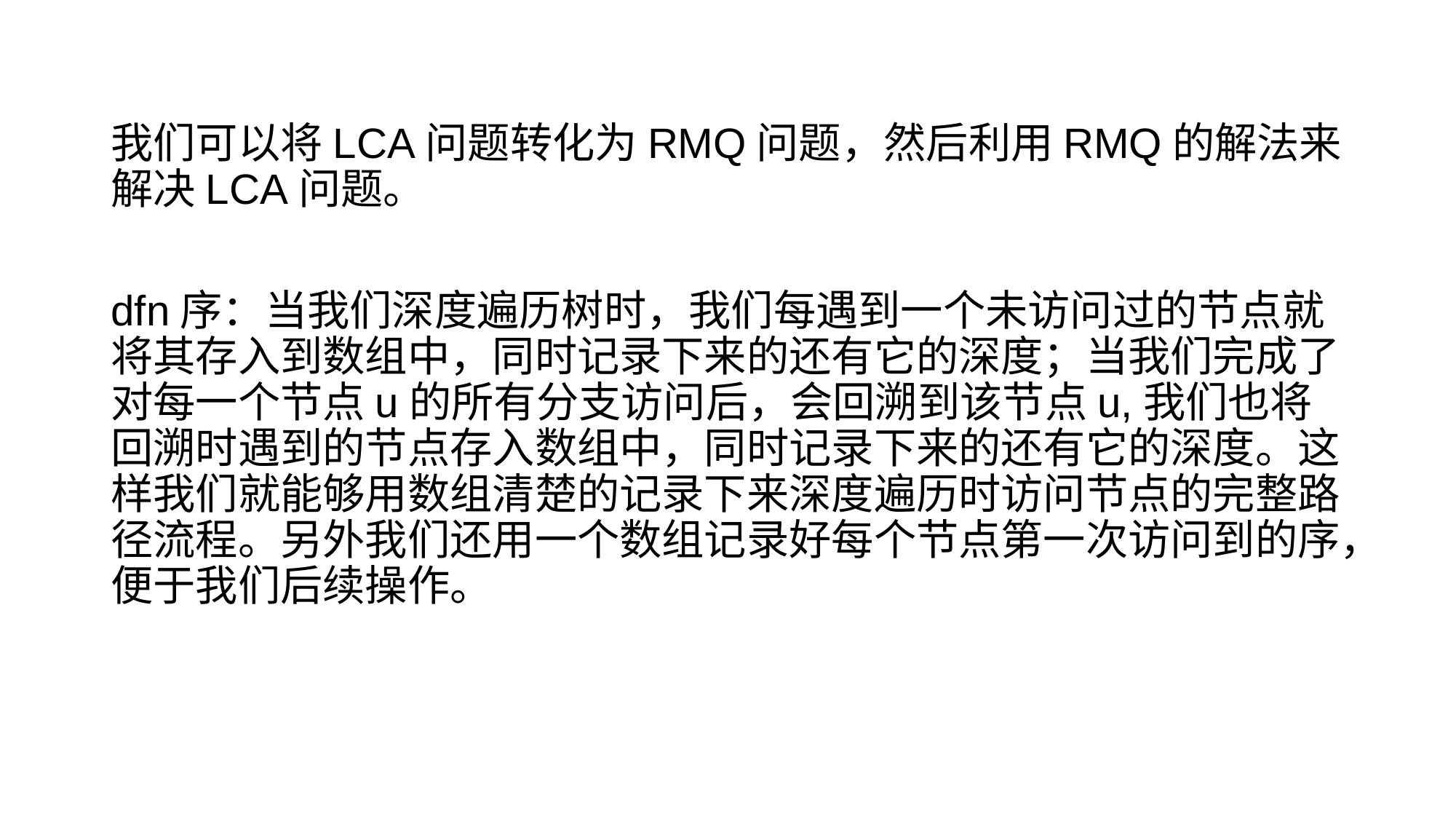

我们可以将LCA问题转化为RMQ问题，然后利用RMQ的解法来解决LCA问题。

dfn序：当我们深度遍历树时，我们每遇到一个未访问过的节点就将其存入到数组中，同时记录下来的还有它的深度；当我们完成了对每一个节点u的所有分支访问后，会回溯到该节点u,我们也将回溯时遇到的节点存入数组中，同时记录下来的还有它的深度。这样我们就能够用数组清楚的记录下来深度遍历时访问节点的完整路径流程。另外我们还用一个数组记录好每个节点第一次访问到的序，便于我们后续操作。